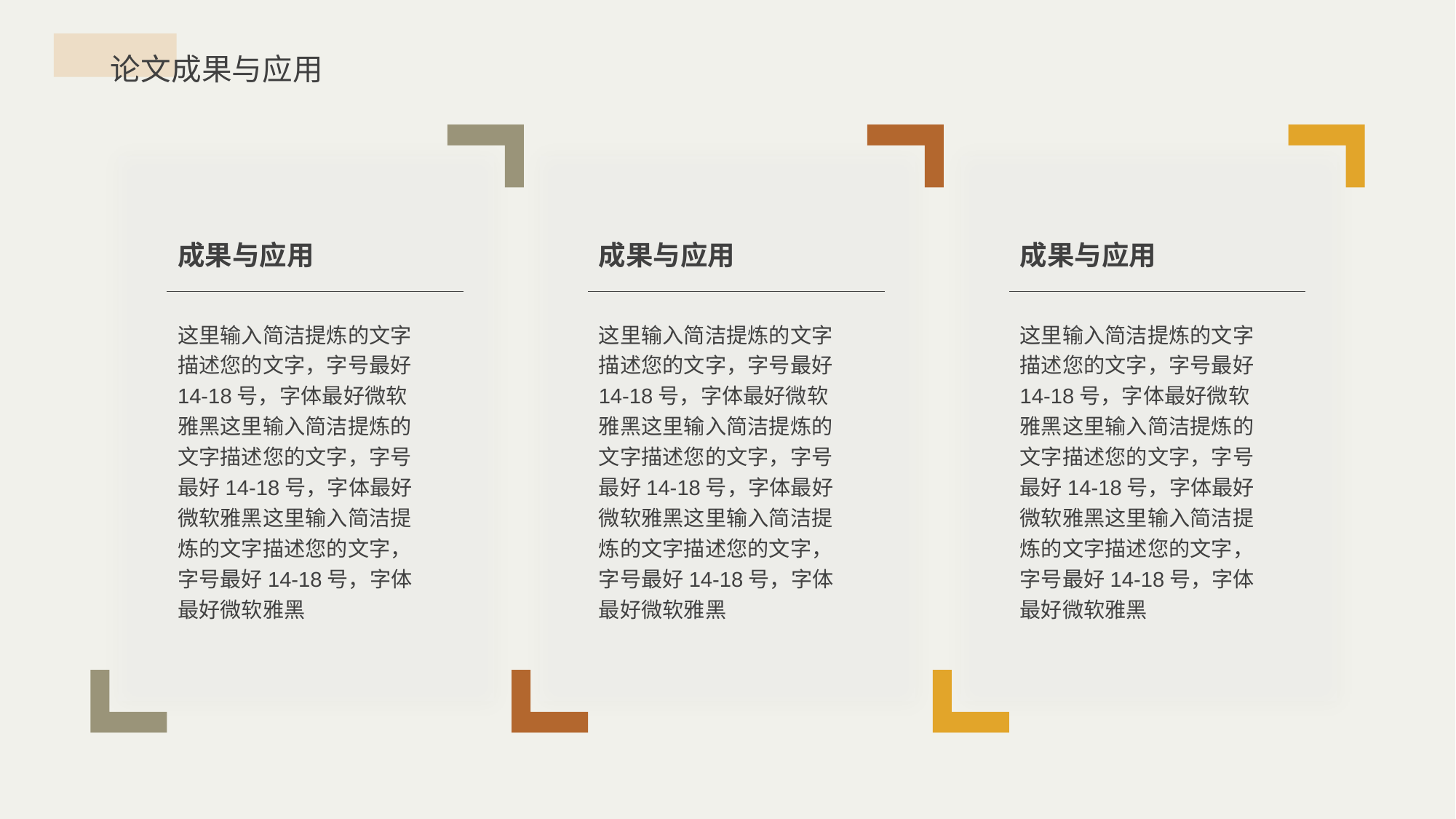

论文成果与应用

成果与应用
成果与应用
成果与应用
这里输入简洁提炼的文字描述您的文字，字号最好14-18号，字体最好微软雅黑这里输入简洁提炼的文字描述您的文字，字号最好14-18号，字体最好微软雅黑这里输入简洁提炼的文字描述您的文字，字号最好14-18号，字体最好微软雅黑

这里输入简洁提炼的文字描述您的文字，字号最好14-18号，字体最好微软雅黑这里输入简洁提炼的文字描述您的文字，字号最好14-18号，字体最好微软雅黑这里输入简洁提炼的文字描述您的文字，字号最好14-18号，字体最好微软雅黑

这里输入简洁提炼的文字描述您的文字，字号最好14-18号，字体最好微软雅黑这里输入简洁提炼的文字描述您的文字，字号最好14-18号，字体最好微软雅黑这里输入简洁提炼的文字描述您的文字，字号最好14-18号，字体最好微软雅黑